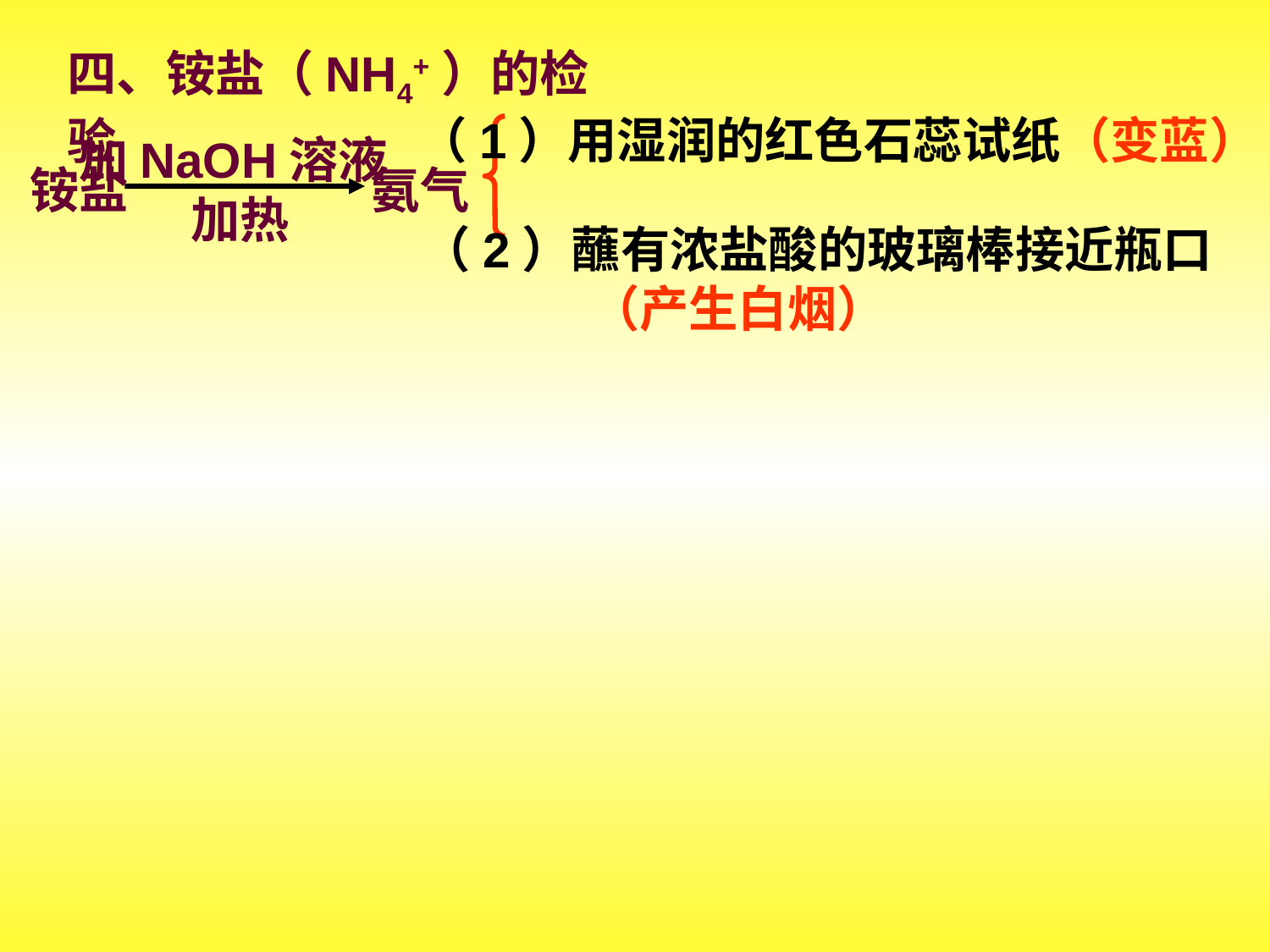

四、铵盐（NH4+）的检验
（1）用湿润的红色石蕊试纸（变蓝）

加NaOH溶液
铵盐
氨气
加热

（2）蘸有浓盐酸的玻璃棒接近瓶口
              （产生白烟）